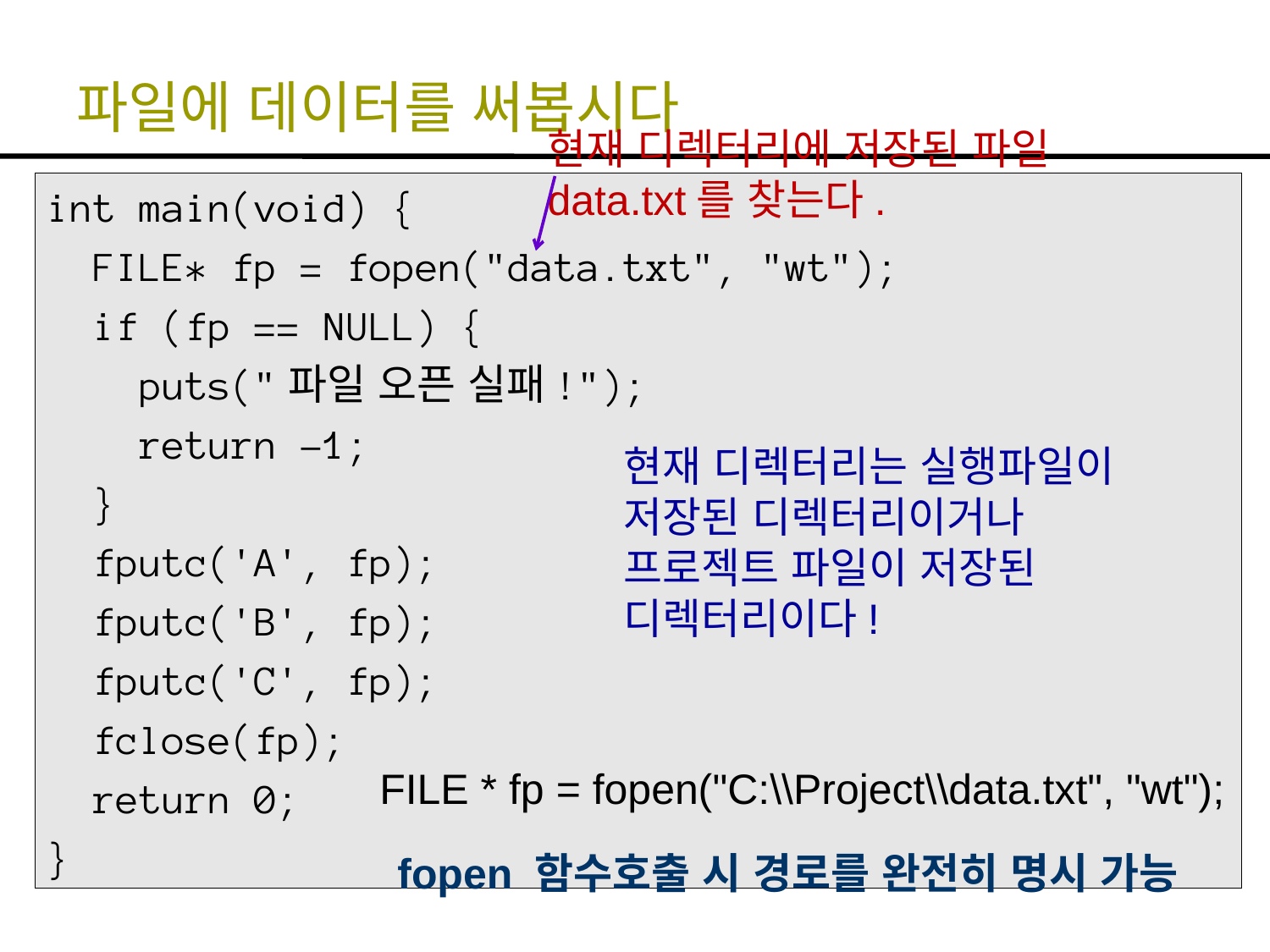

# 파일에 데이터를 써봅시다
현재 디렉터리에 저장된 파일 data.txt를 찾는다.
int main(void) {
  FILE* fp = fopen("data.txt", "wt");
  if (fp == NULL) {
    puts("파일 오픈 실패!");
    return -1;
  }
  fputc('A', fp);
  fputc('B', fp);
  fputc('C', fp);
  fclose(fp);
  return 0;
}

현재 디렉터리는 실행파일이 저장된 디렉터리이거나
프로젝트 파일이 저장된 디렉터리이다!
FILE * fp = fopen("C:\\Project\\data.txt", "wt");
fopen 함수호출 시 경로를 완전히 명시 가능